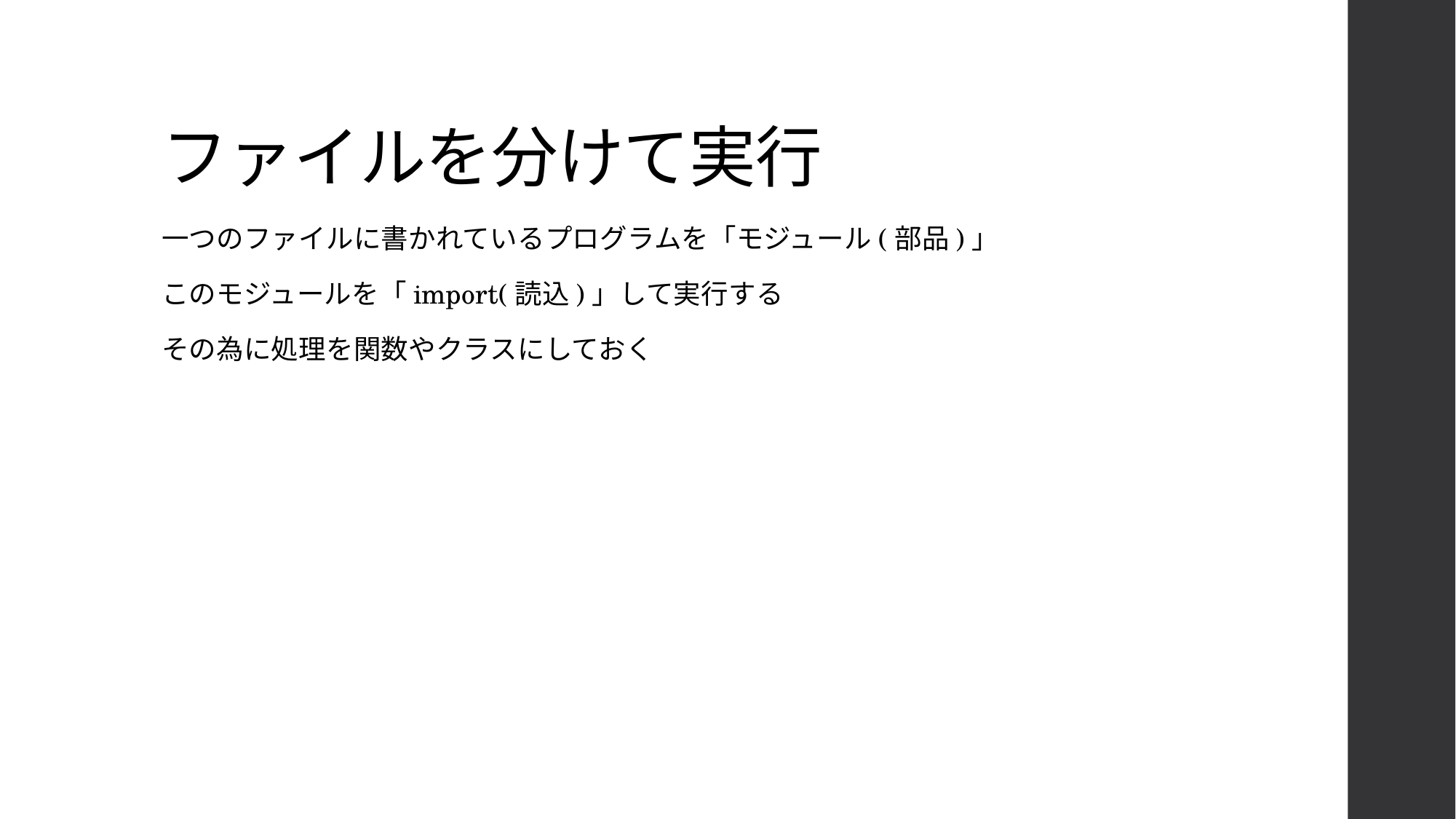

# ファイルを分けて実行
一つのファイルに書かれているプログラムを「モジュール(部品)」
このモジュールを「import(読込)」して実行する
その為に処理を関数やクラスにしておく